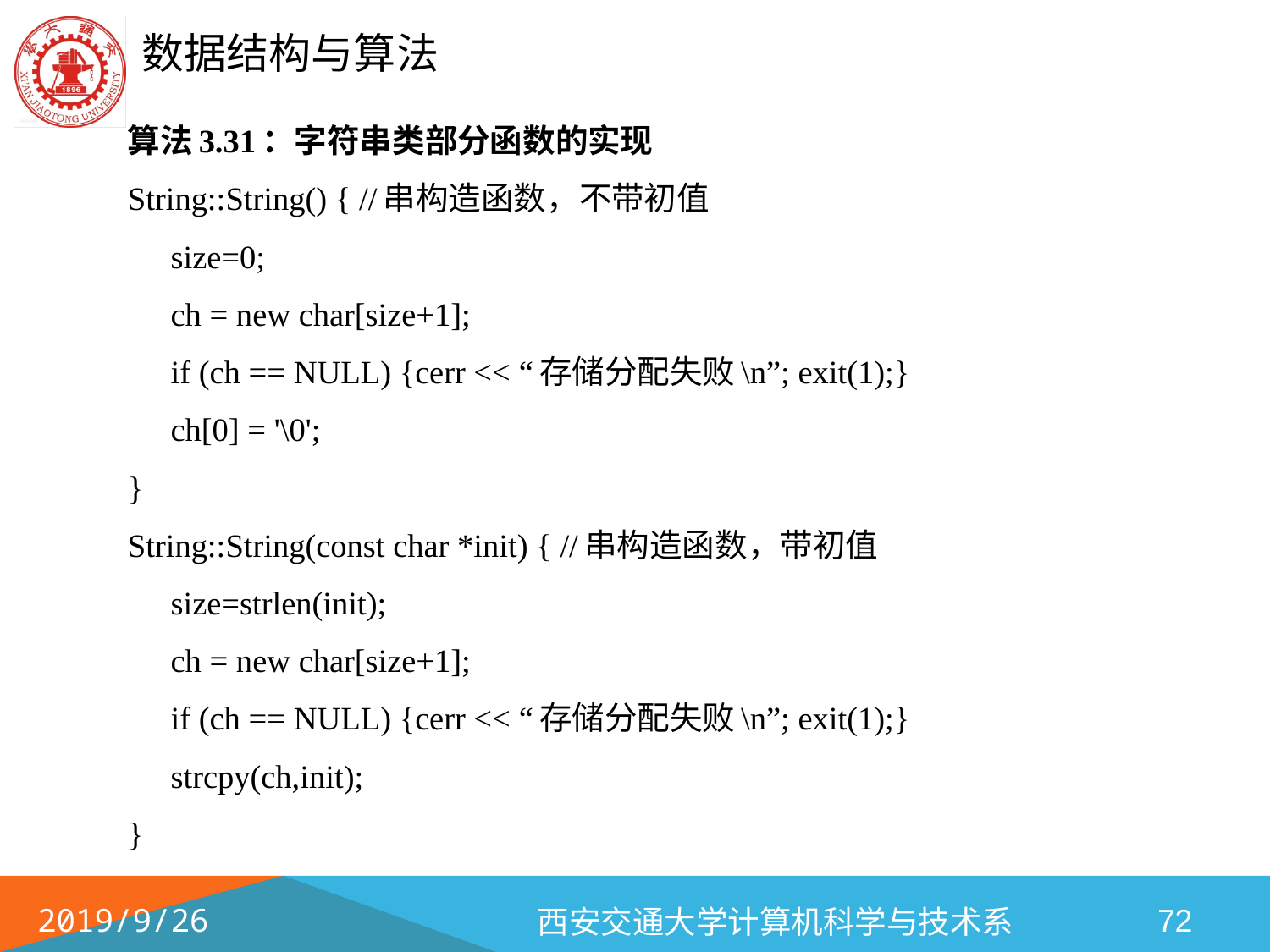

算法3.31：字符串类部分函数的实现
String::String() { //串构造函数，不带初值
	size=0;
	ch = new char[size+1];
	if (ch == NULL) {cerr << “存储分配失败\n”; exit(1);}
	ch[0] = '\0';
}
String::String(const char *init) { //串构造函数，带初值
	size=strlen(init);
	ch = new char[size+1];
	if (ch == NULL) {cerr << “存储分配失败\n”; exit(1);}
	strcpy(ch,init);
}